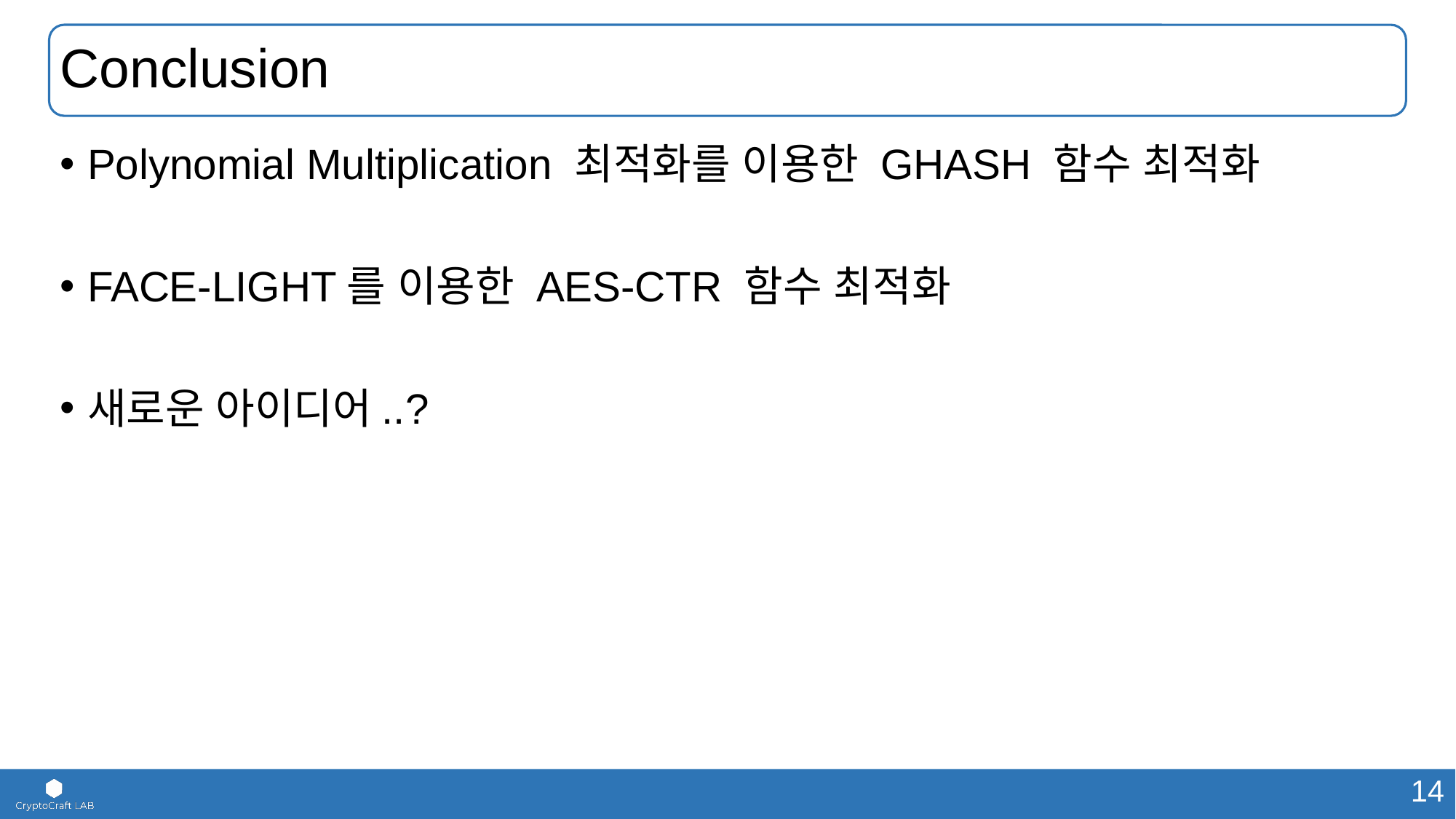

# Conclusion
Polynomial Multiplication 최적화를 이용한 GHASH 함수 최적화

FACE-LIGHT를 이용한 AES-CTR 함수 최적화

새로운 아이디어..?